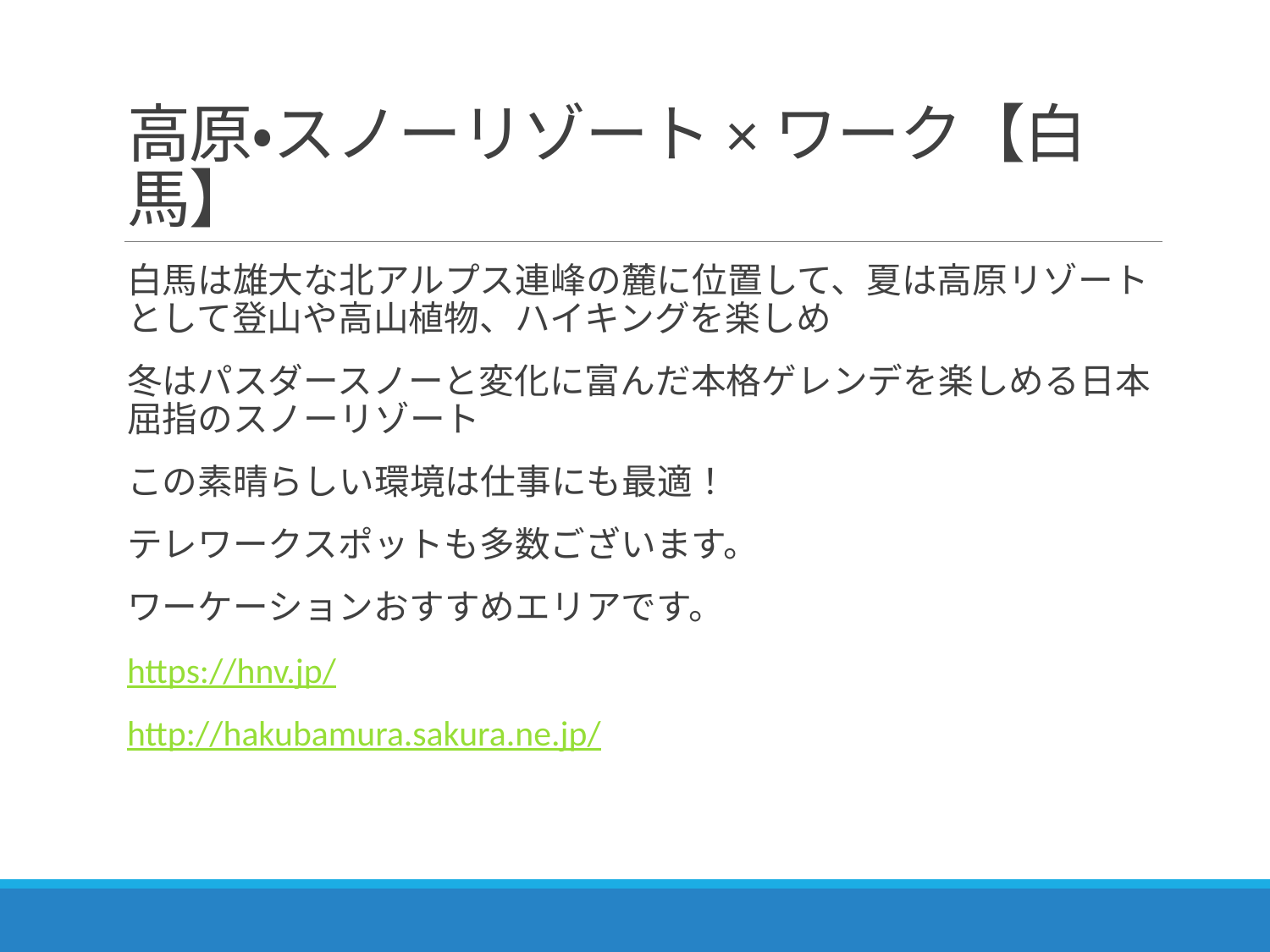

# 高原・スノーリゾート×ワーク【白馬】
白馬は雄大な北アルプス連峰の麓に位置して、夏は高原リゾートとして登山や高山植物、ハイキングを楽しめ
冬はパスダースノーと変化に富んだ本格ゲレンデを楽しめる日本屈指のスノーリゾート
この素晴らしい環境は仕事にも最適！
テレワークスポットも多数ございます。
ワーケーションおすすめエリアです。
https://hnv.jp/
http://hakubamura.sakura.ne.jp/